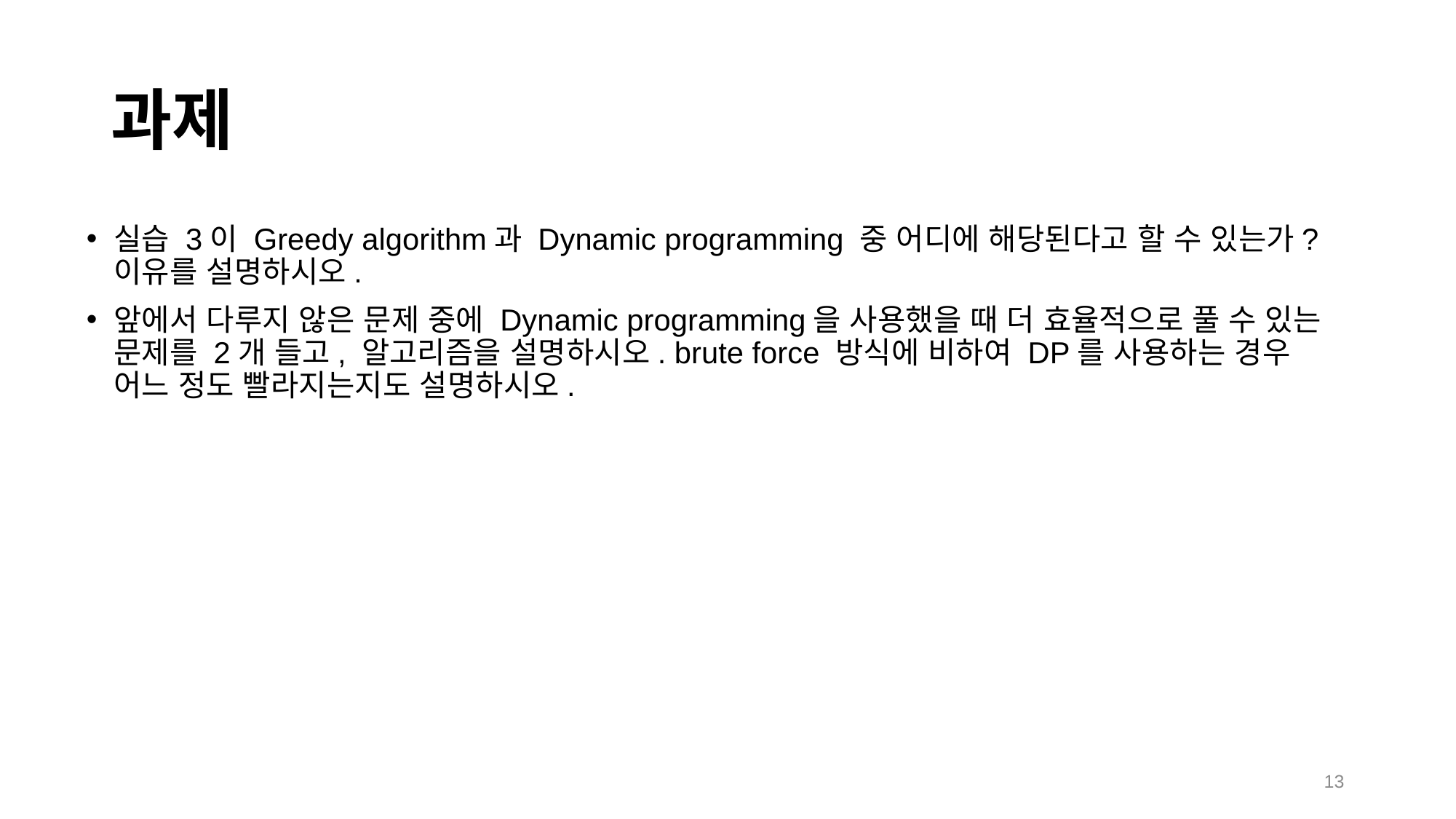

# 과제
실습 3이 Greedy algorithm과 Dynamic programming 중 어디에 해당된다고 할 수 있는가? 이유를 설명하시오.
앞에서 다루지 않은 문제 중에 Dynamic programming을 사용했을 때 더 효율적으로 풀 수 있는 문제를 2개 들고, 알고리즘을 설명하시오. brute force 방식에 비하여 DP를 사용하는 경우 어느 정도 빨라지는지도 설명하시오.
 13